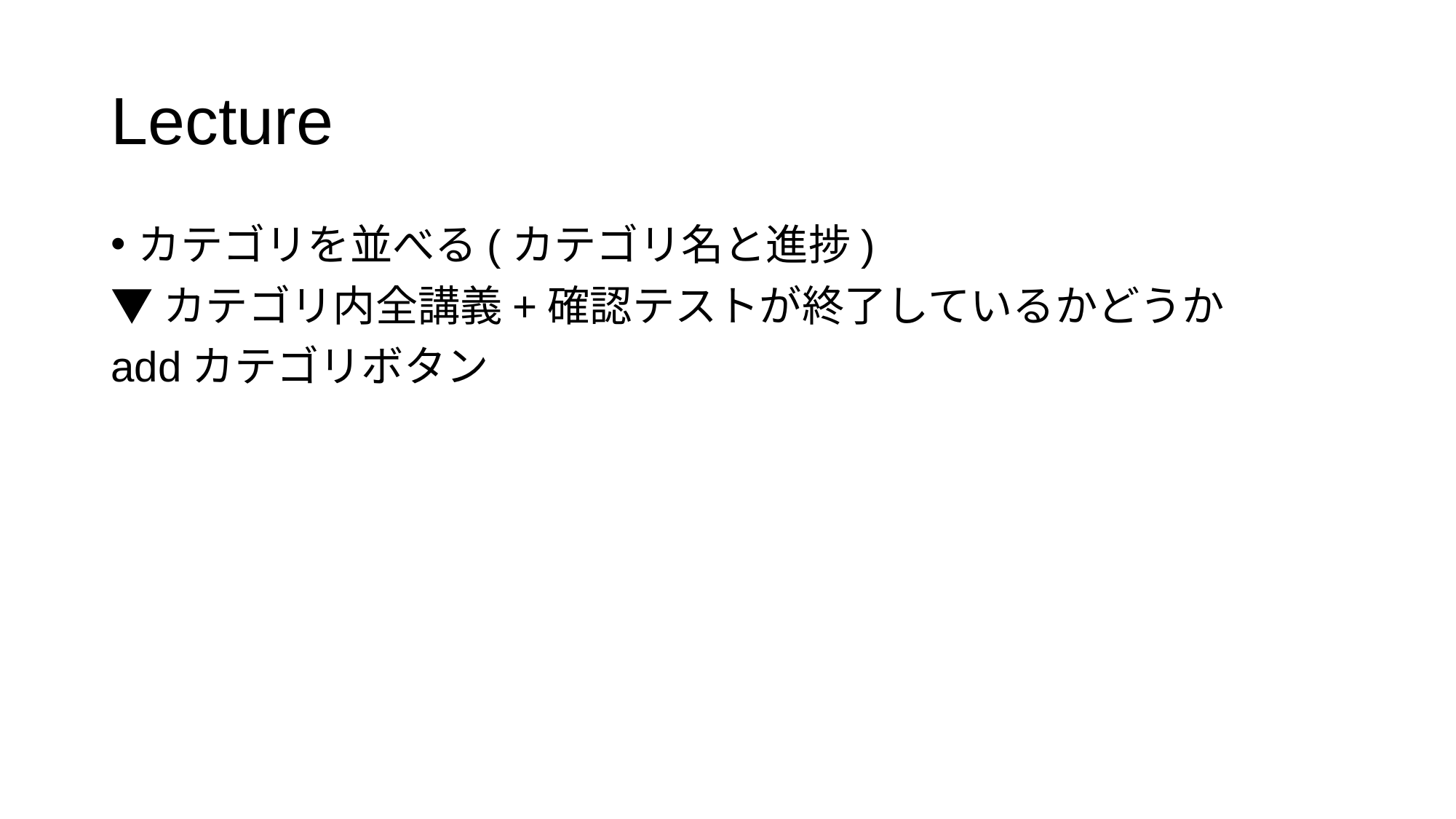

# Lecture
カテゴリを並べる(カテゴリ名と進捗)
▼カテゴリ内全講義+確認テストが終了しているかどうか
addカテゴリボタン